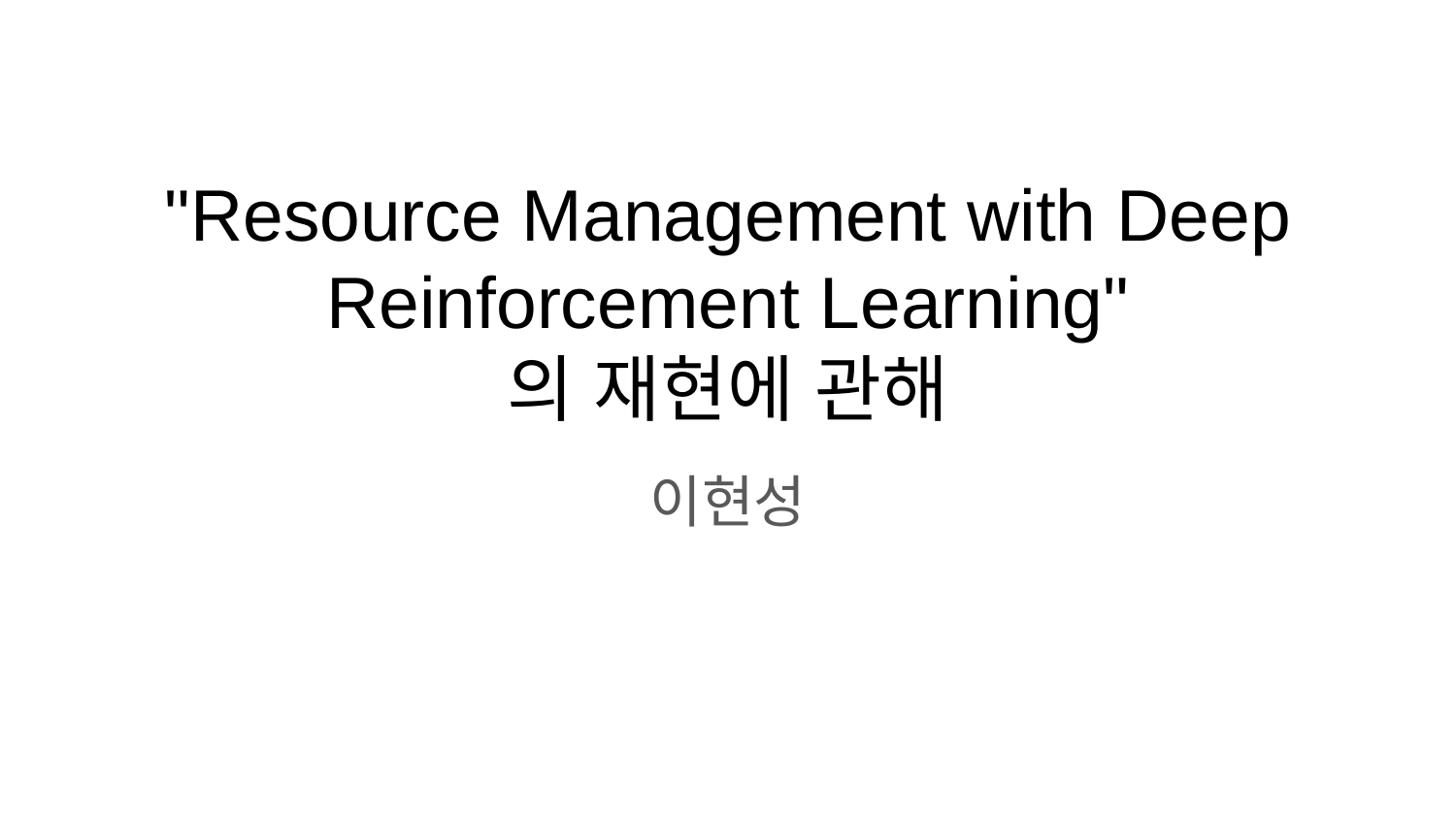

# "Resource Management with Deep Reinforcement Learning"
의 재현에 관해
이현성